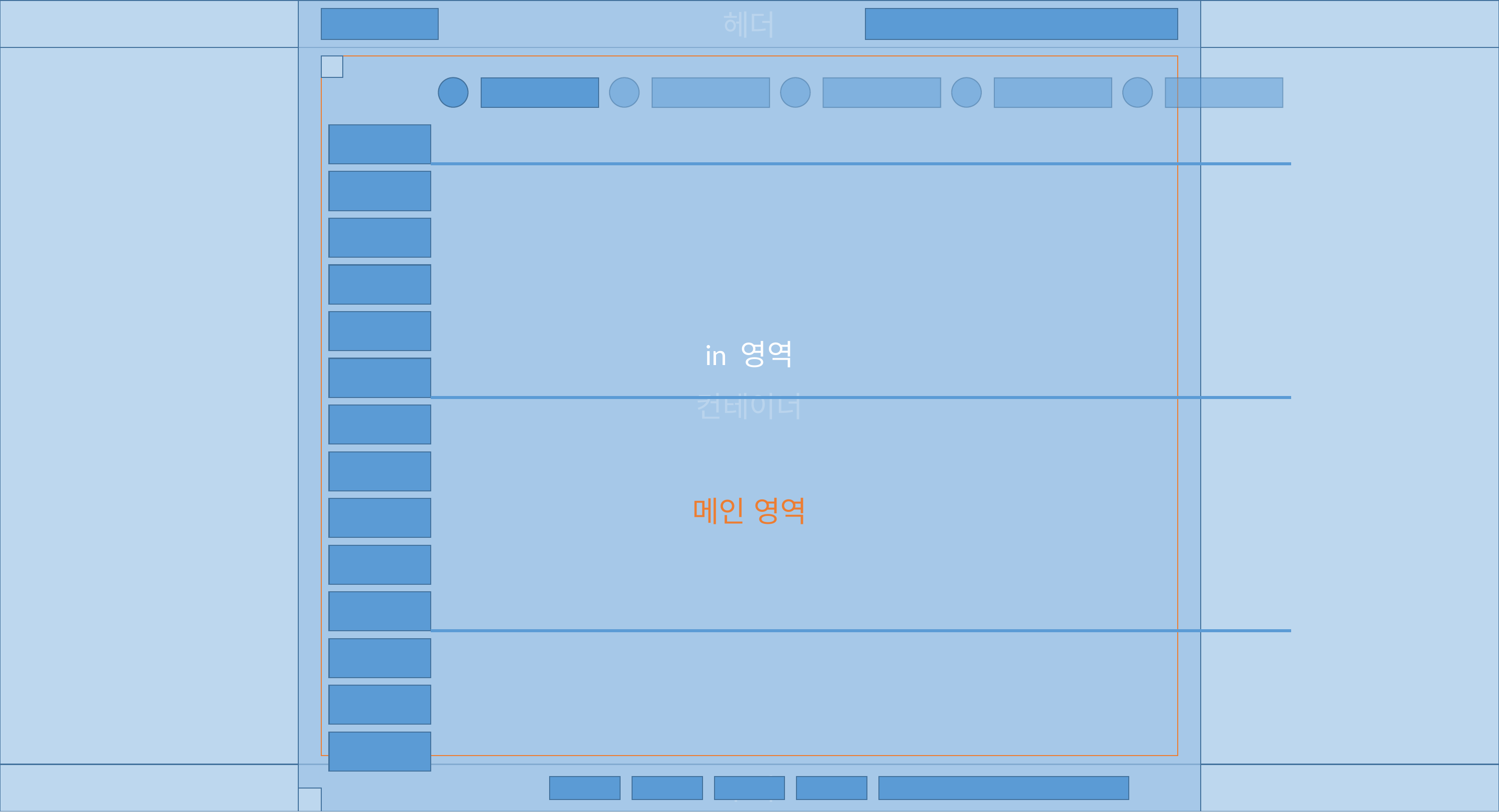

in 영역

헤더

컨테이너

메인 영역

푸터